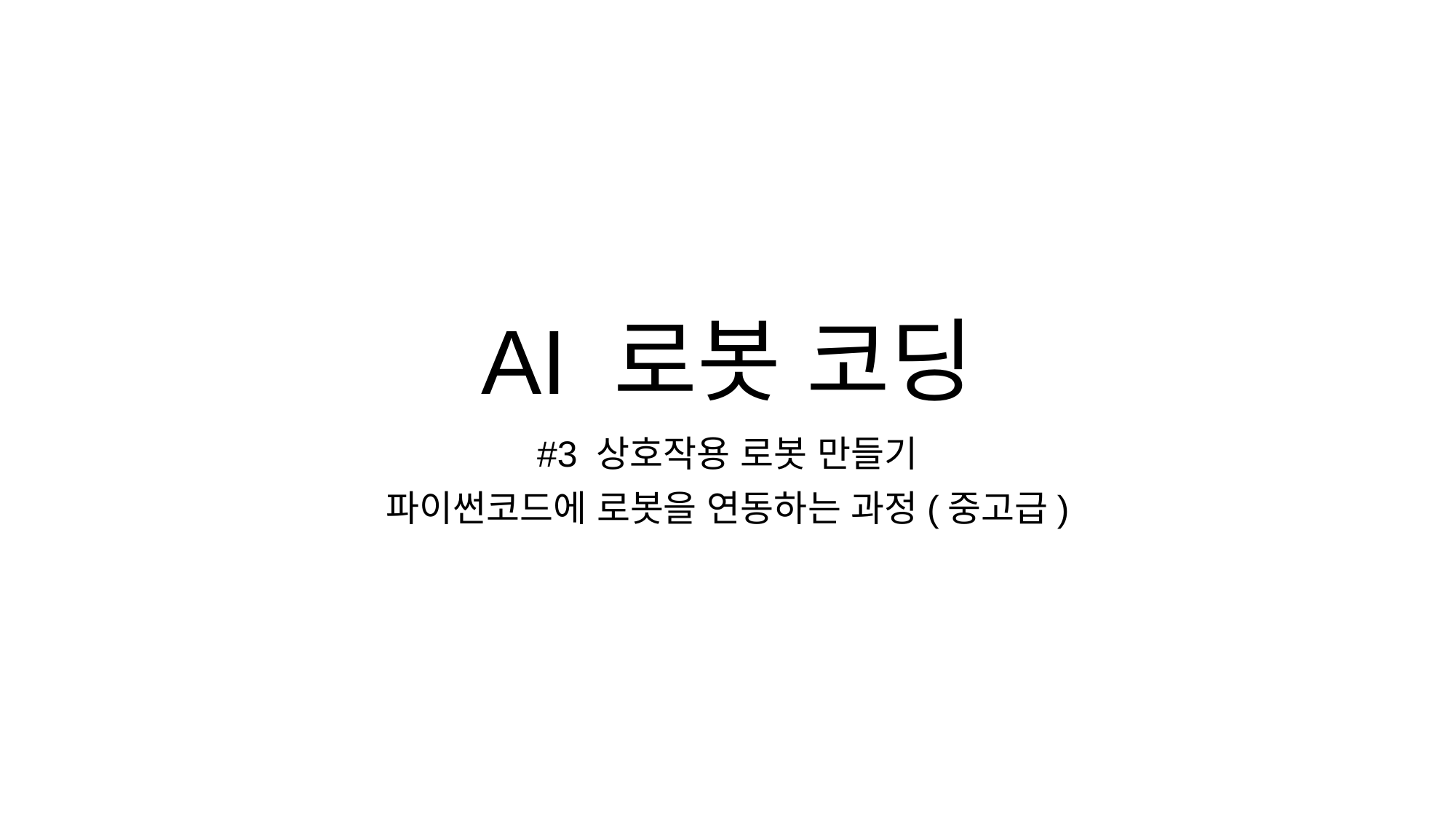

# AI 로봇 코딩
#3 상호작용 로봇 만들기
파이썬코드에 로봇을 연동하는 과정(중고급)